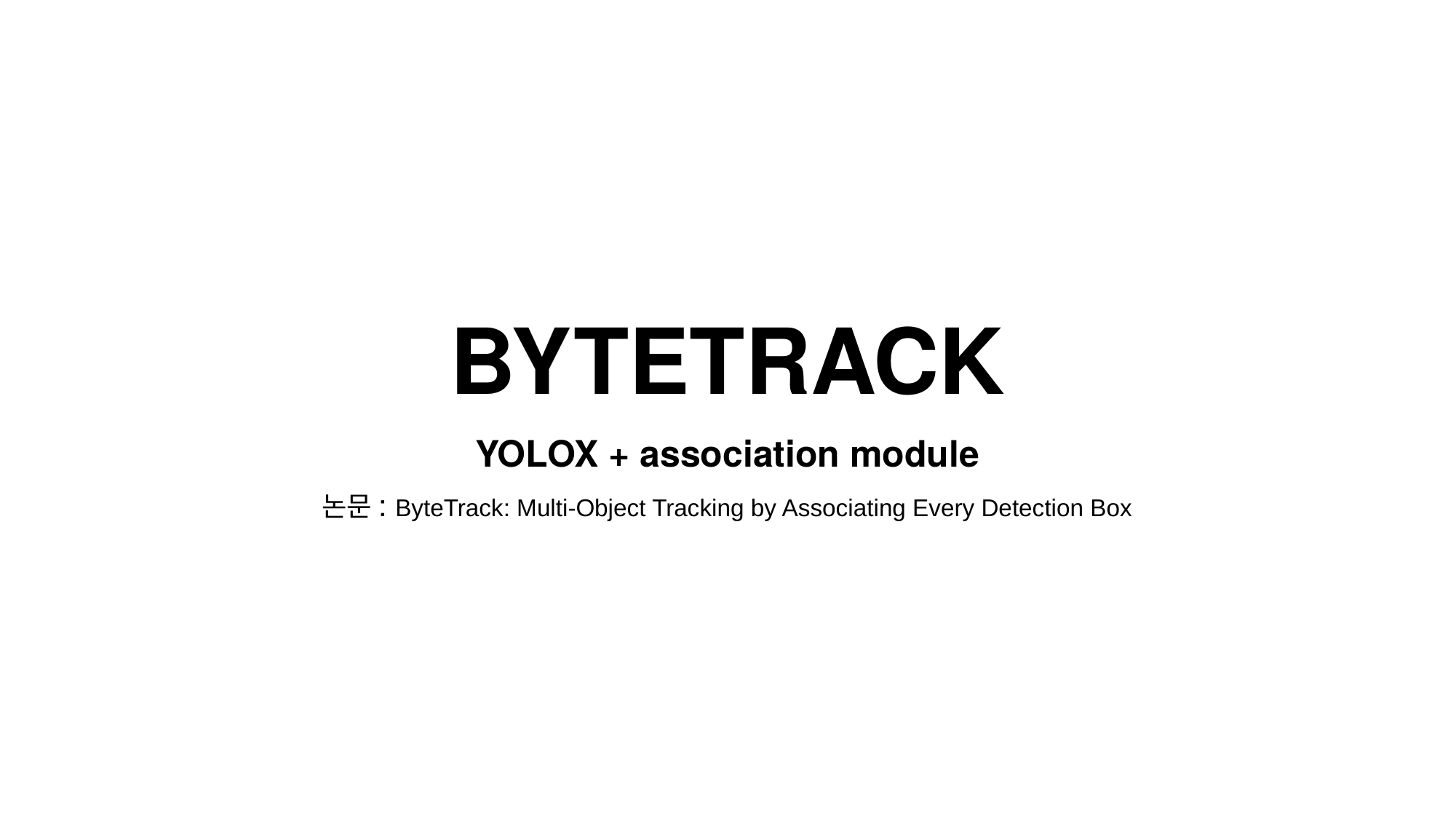

# BYTETRACK
YOLOX + association module
논문: ByteTrack: Multi-Object Tracking by Associating Every Detection Box